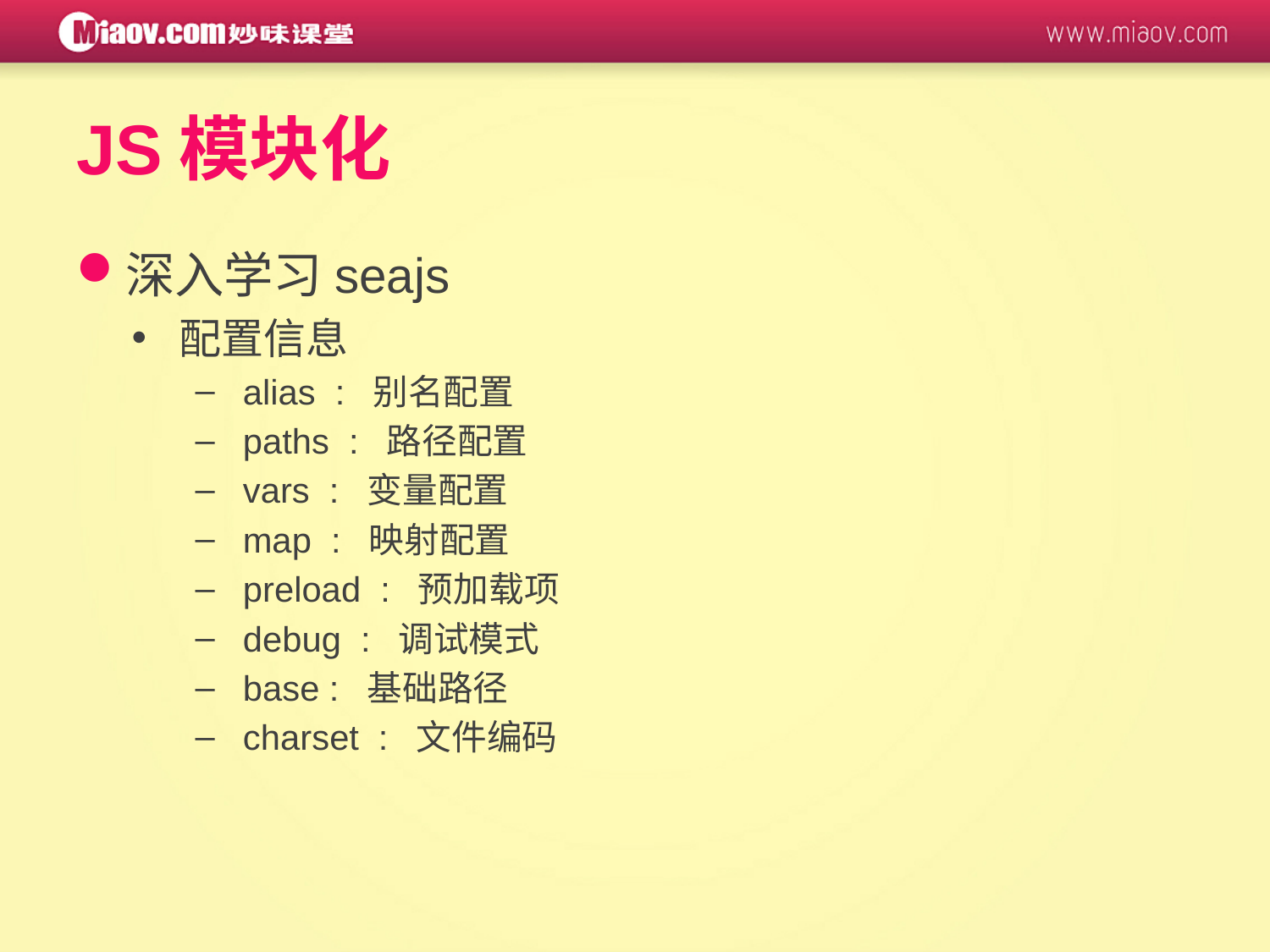

# JS模块化
深入学习seajs
配置信息
alias  :  别名配置
paths  :  路径配置
vars  :  变量配置
map  :  映射配置
preload  :  预加载项
debug  :  调试模式
base :  基础路径
charset  :  文件编码